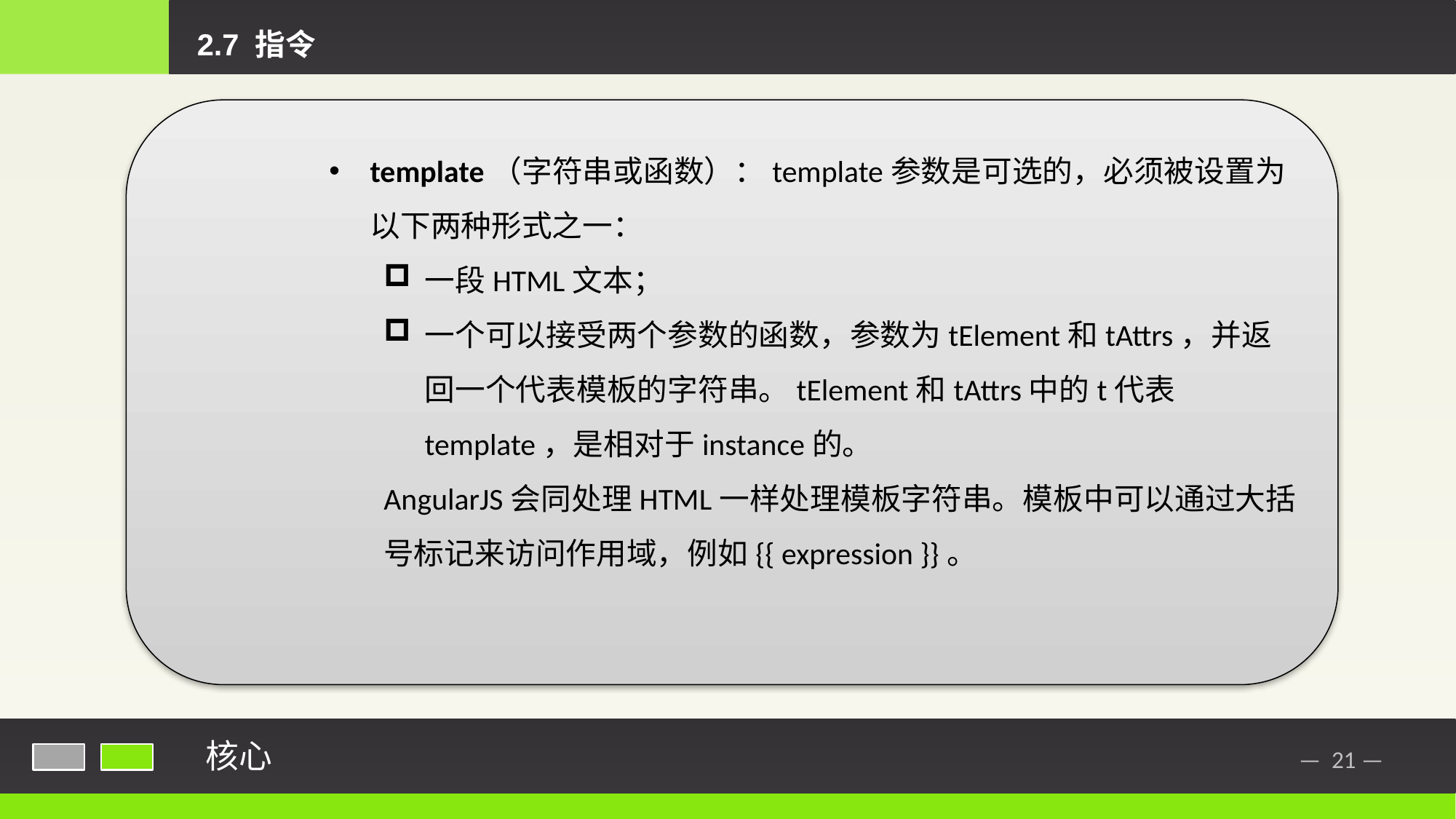

2.7 指令
template（字符串或函数）：template参数是可选的，必须被设置为以下两种形式之一：
一段HTML文本；
一个可以接受两个参数的函数，参数为tElement和tAttrs，并返回一个代表模板的字符串。tElement和tAttrs中的t代表template，是相对于instance的。
AngularJS会同处理HTML一样处理模板字符串。模板中可以通过大括号标记来访问作用域，例如{{ expression }}。